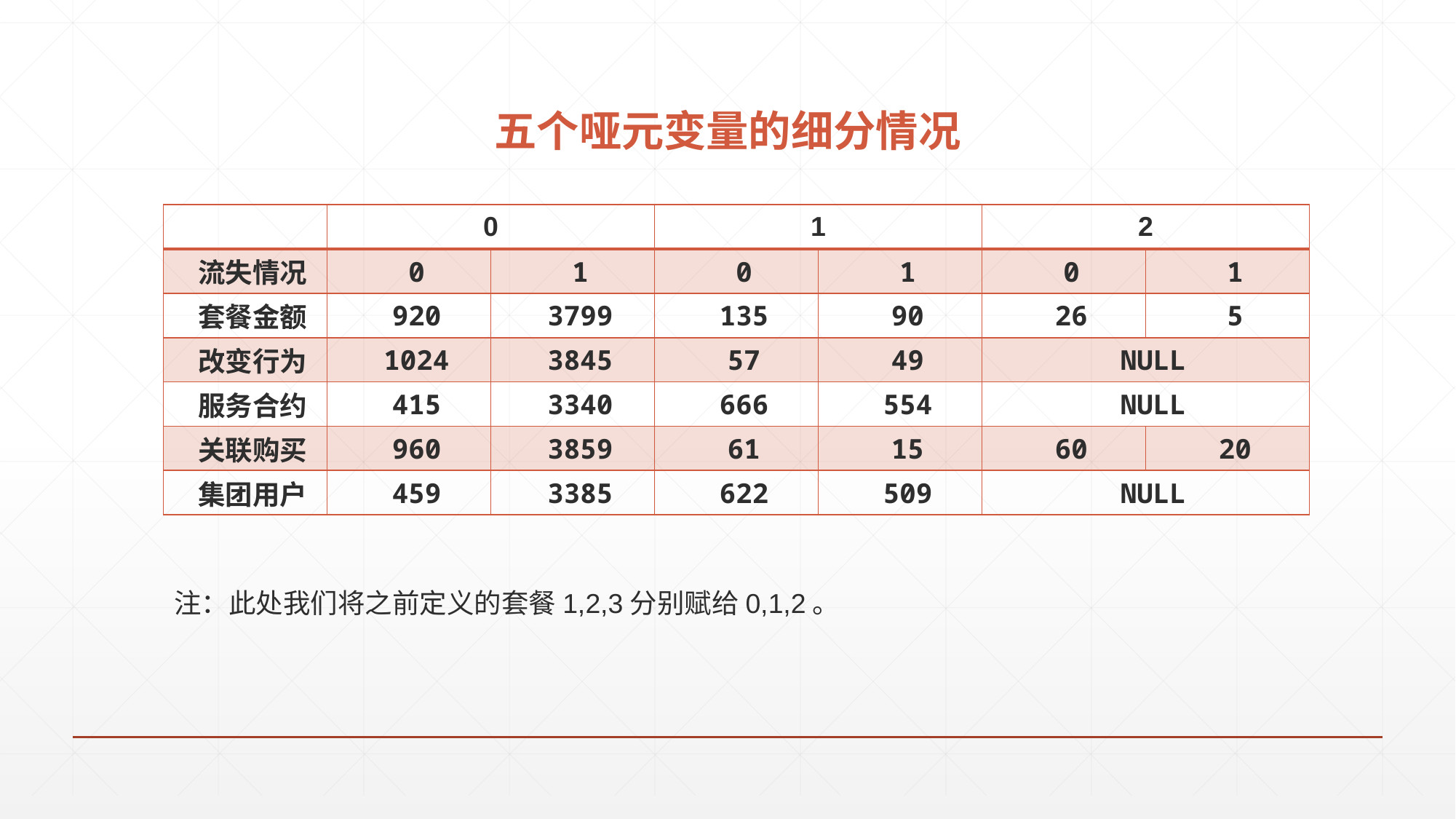

# 五个哑元变量的细分情况
|  | 0 |  | 1 |  | 2 |  |
| --- | --- | --- | --- | --- | --- | --- |
| 流失情况 | 0 | 1 | 0 | 1 | 0 | 1 |
| 套餐金额 | 920 | 3799 | 135 | 90 | 26 | 5 |
| 改变行为 | 1024 | 3845 | 57 | 49 | NULL |  |
| 服务合约 | 415 | 3340 | 666 | 554 | NULL |  |
| 关联购买 | 960 | 3859 | 61 | 15 | 60 | 20 |
| 集团用户 | 459 | 3385 | 622 | 509 | NULL |  |
注：此处我们将之前定义的套餐1,2,3分别赋给0,1,2。